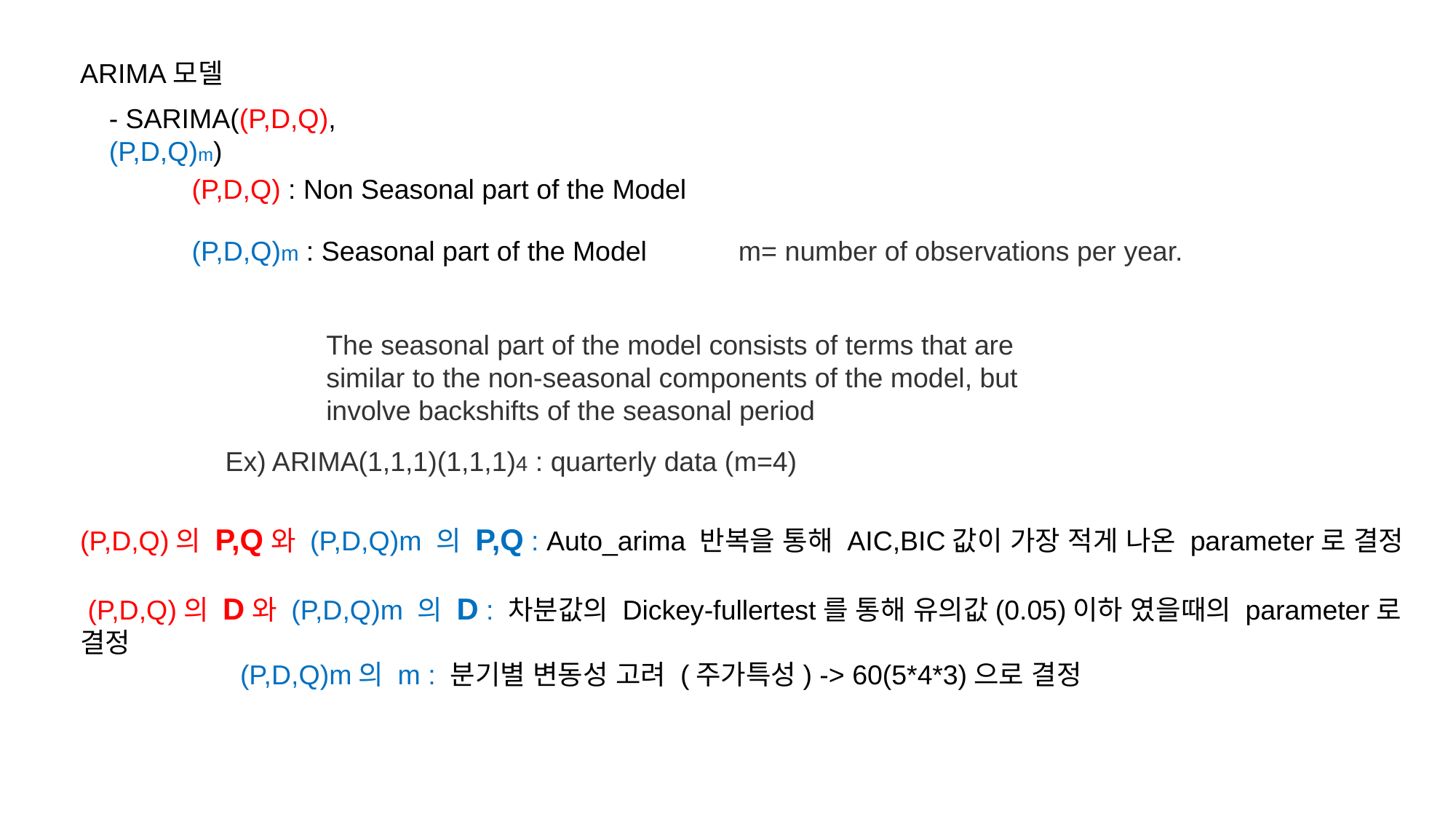

ARIMA모델
- SARIMA((P,D,Q), (P,D,Q)m)
(P,D,Q) : Non Seasonal part of the Model
(P,D,Q)m : Seasonal part of the Model
m= number of observations per year.
The seasonal part of the model consists of terms that are similar to the non-seasonal components of the model, but involve backshifts of the seasonal period
Ex) ARIMA(1,1,1)(1,1,1)4 : quarterly data (m=4)
(P,D,Q)의 P,Q와 (P,D,Q)m 의 P,Q : Auto_arima 반복을 통해 AIC,BIC값이 가장 적게 나온 parameter로 결정

 (P,D,Q)의 D와 (P,D,Q)m 의 D : 차분값의 Dickey-fullertest를 통해 유의값(0.05)이하 였을때의 parameter로 결정
(P,D,Q)m의 m : 분기별 변동성 고려 (주가특성) -> 60(5*4*3)으로 결정